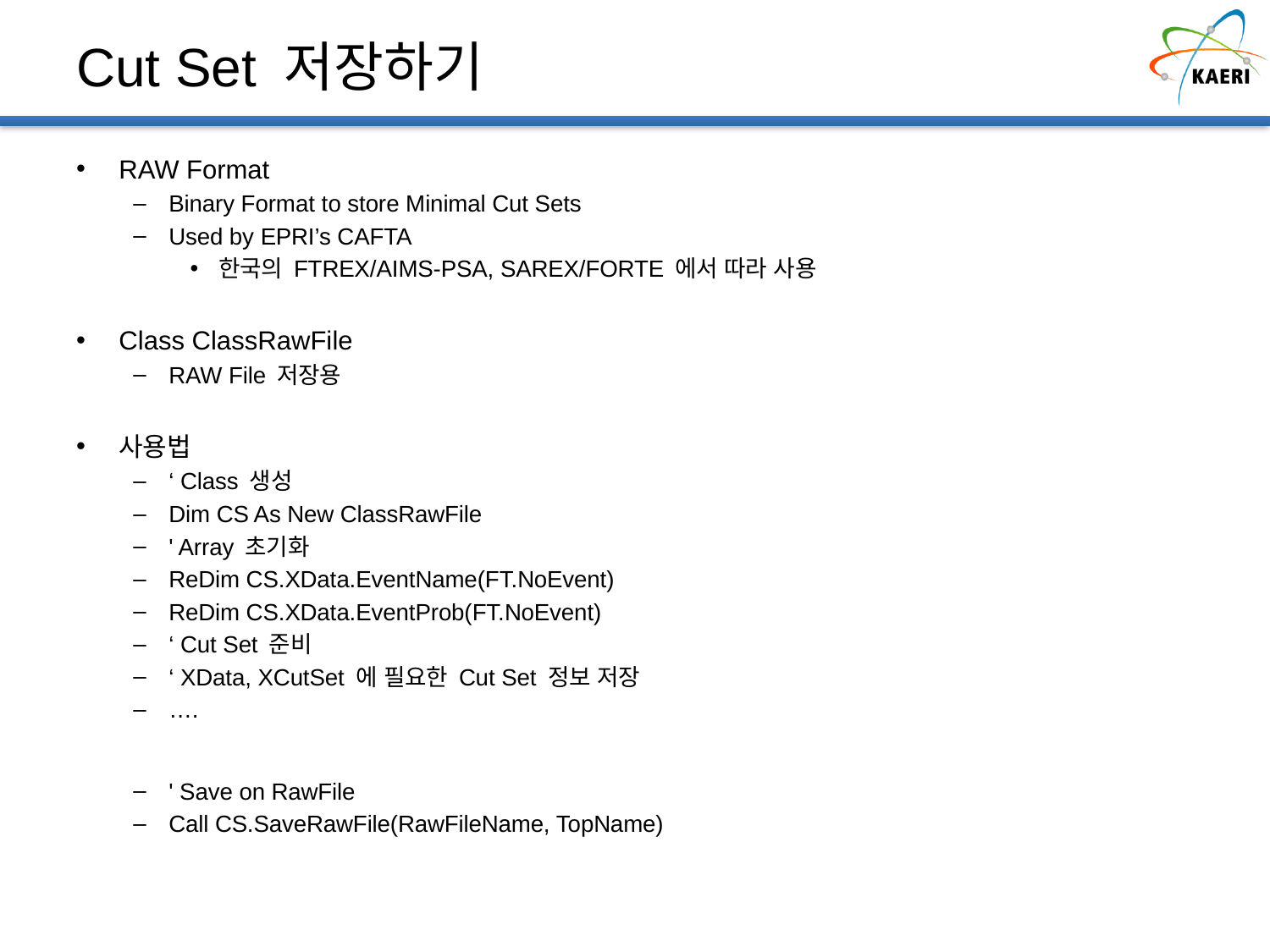

# Cut Set 저장하기
RAW Format
Binary Format to store Minimal Cut Sets
Used by EPRI’s CAFTA
한국의 FTREX/AIMS-PSA, SAREX/FORTE 에서 따라 사용

Class ClassRawFile
RAW File 저장용

사용법
‘ Class 생성
Dim CS As New ClassRawFile
' Array 초기화
ReDim CS.XData.EventName(FT.NoEvent)
ReDim CS.XData.EventProb(FT.NoEvent)
‘ Cut Set 준비
‘ XData, XCutSet 에 필요한 Cut Set 정보 저장
….

' Save on RawFile
Call CS.SaveRawFile(RawFileName, TopName)